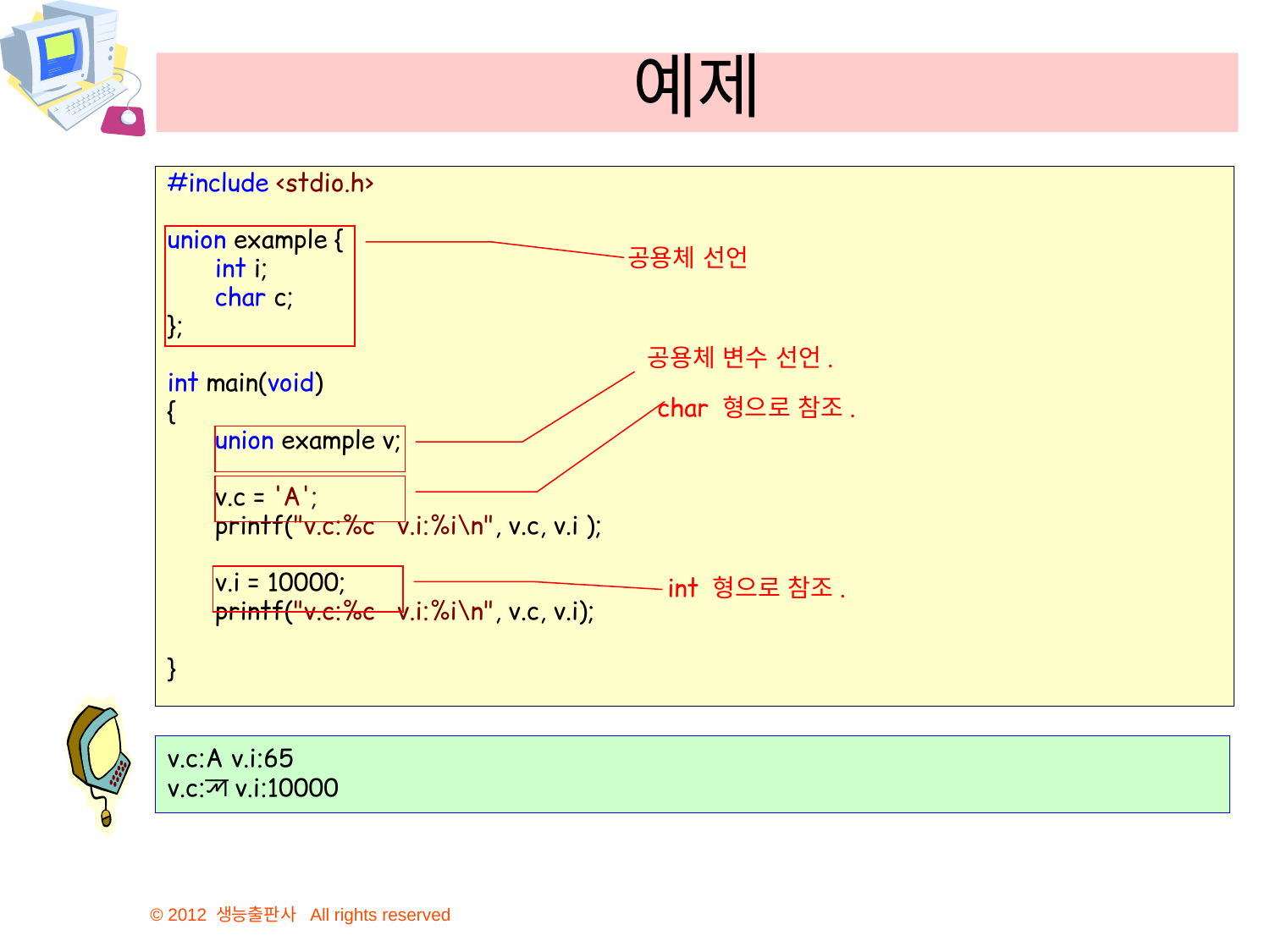

# 예제
#include <stdio.h>

union example {
	int i;
	char c;
};

int main(void)
{
	union example v;

	v.c = 'A';
	printf("v.c:%c   v.i:%i\n", v.c, v.i );

	v.i = 10000;
	printf("v.c:%c   v.i:%i\n", v.c, v.i);

}

공용체 선언

공용체 변수 선언.
char 형으로 참조.

int 형으로 참조.

v.c:A v.i:65
v.c:ꠕ v.i:10000